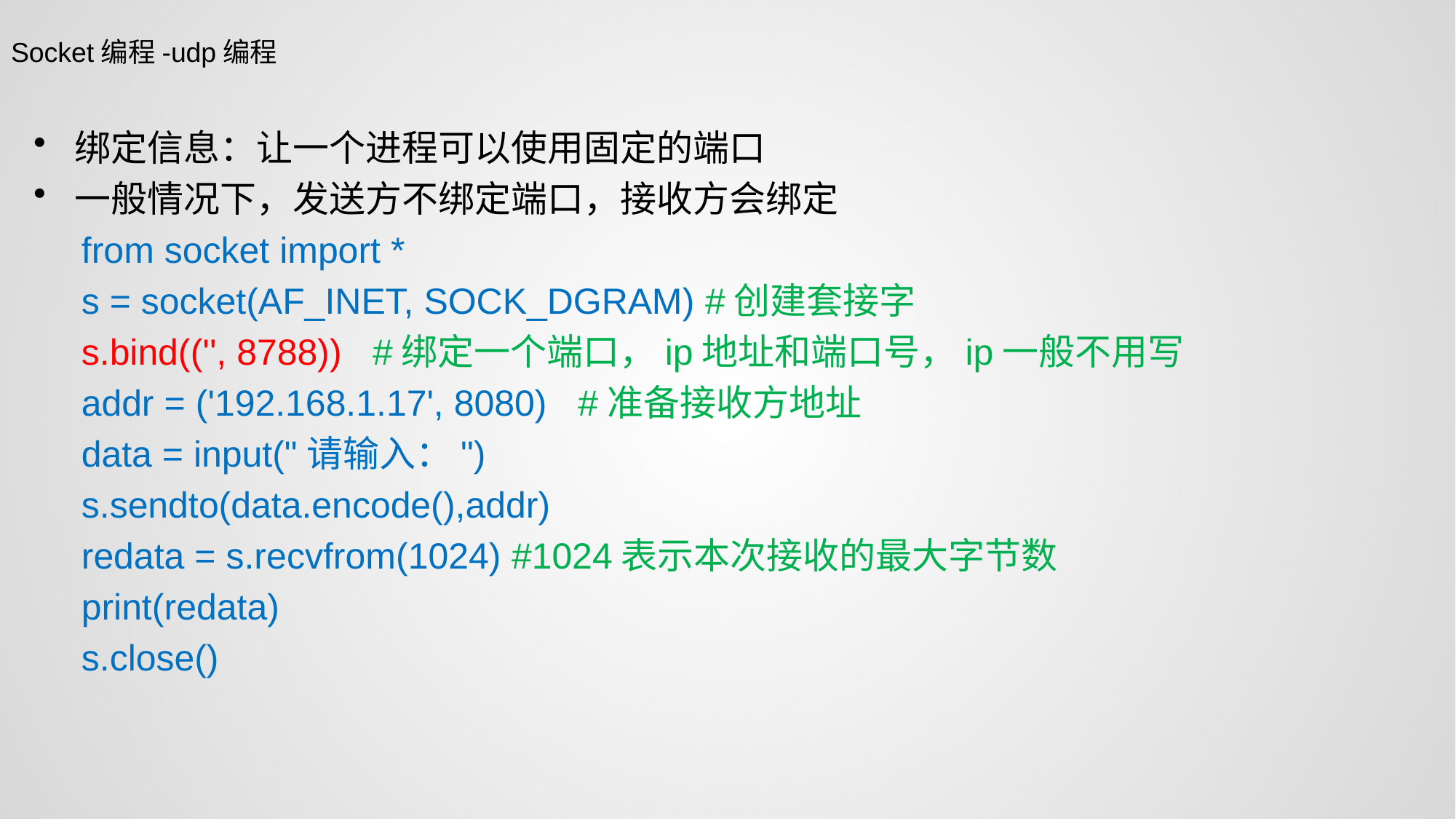

Socket编程-udp编程
绑定信息：让一个进程可以使用固定的端口
一般情况下，发送方不绑定端口，接收方会绑定
from socket import *
s = socket(AF_INET, SOCK_DGRAM) #创建套接字
s.bind(('', 8788))   #绑定一个端口，ip地址和端⼝号，ip⼀般不⽤写
addr = ('192.168.1.17', 8080)   #准备接收方地址
data = input("请输入：")
s.sendto(data.encode(),addr)
redata = s.recvfrom(1024) #1024表示本次接收的最⼤字节数
print(redata)
s.close()